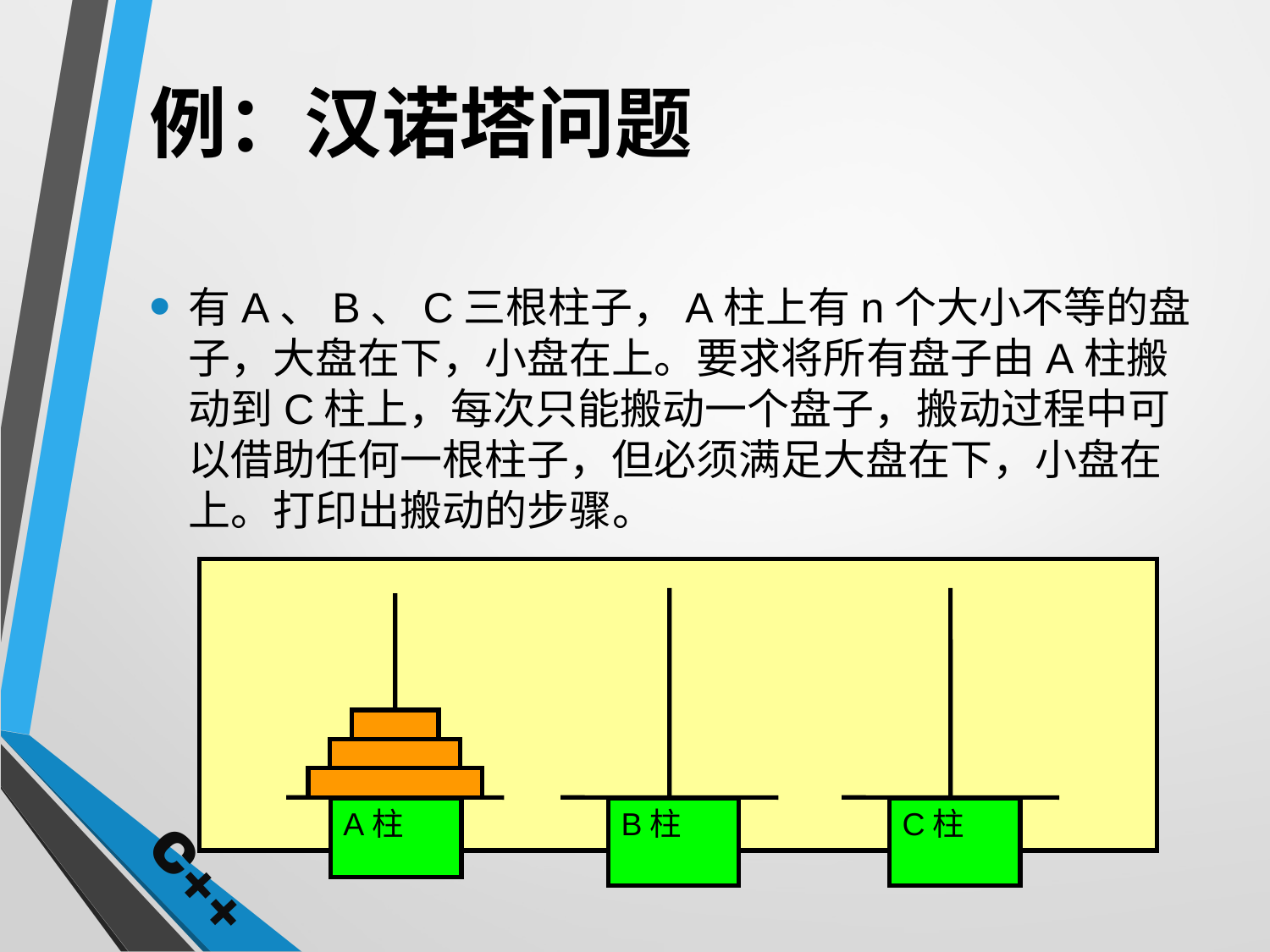

# 例：汉诺塔问题
有A、B、C三根柱子，A柱上有n个大小不等的盘子，大盘在下，小盘在上。要求将所有盘子由A柱搬动到C柱上，每次只能搬动一个盘子，搬动过程中可以借助任何一根柱子，但必须满足大盘在下，小盘在上。打印出搬动的步骤。

B柱

C柱

A柱